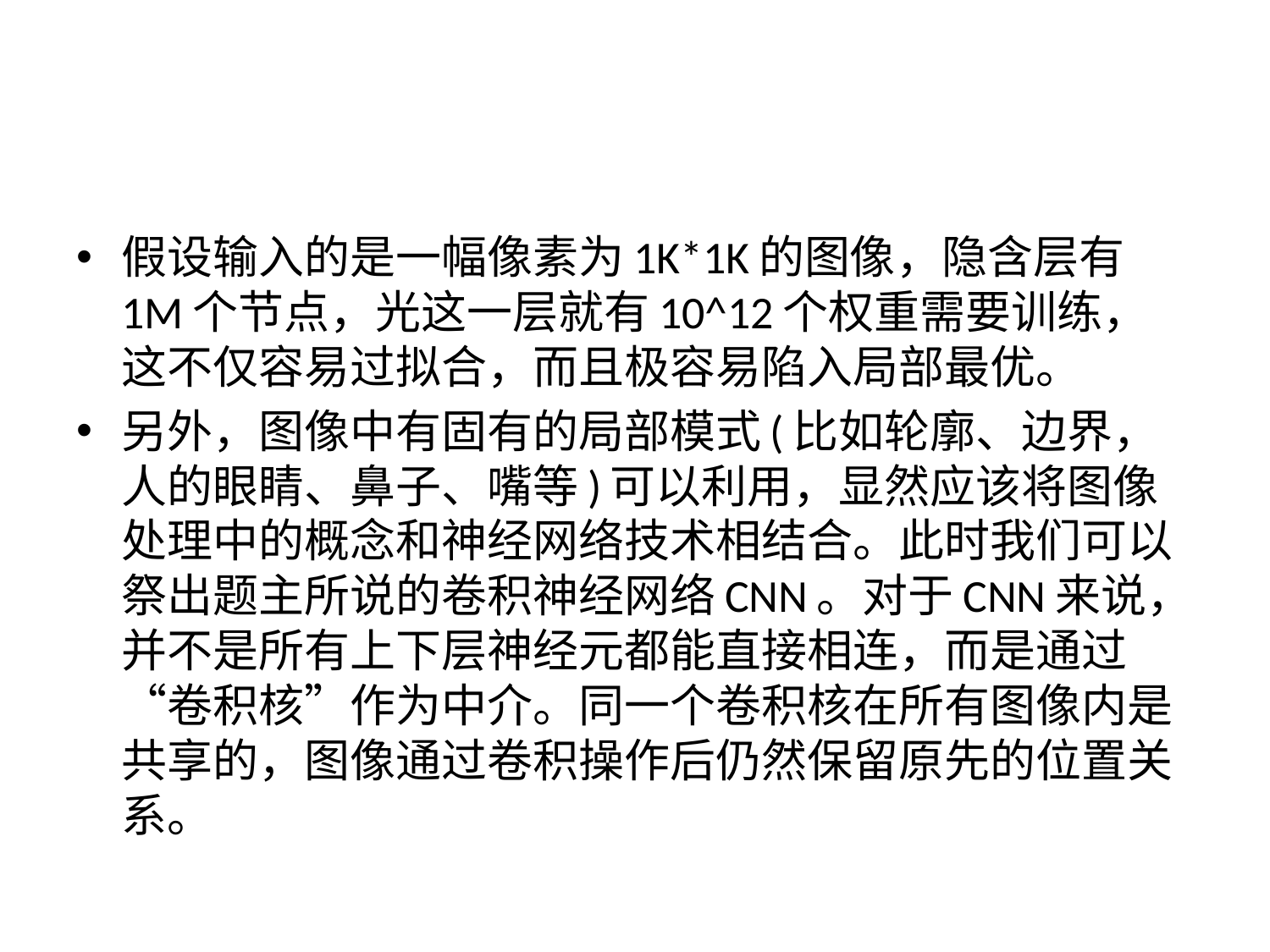

#
假设输入的是一幅像素为1K*1K的图像，隐含层有1M个节点，光这一层就有10^12个权重需要训练，这不仅容易过拟合，而且极容易陷入局部最优。
另外，图像中有固有的局部模式(比如轮廓、边界，人的眼睛、鼻子、嘴等)可以利用，显然应该将图像处理中的概念和神经网络技术相结合。此时我们可以祭出题主所说的卷积神经网络CNN。对于CNN来说，并不是所有上下层神经元都能直接相连，而是通过“卷积核”作为中介。同一个卷积核在所有图像内是共享的，图像通过卷积操作后仍然保留原先的位置关系。